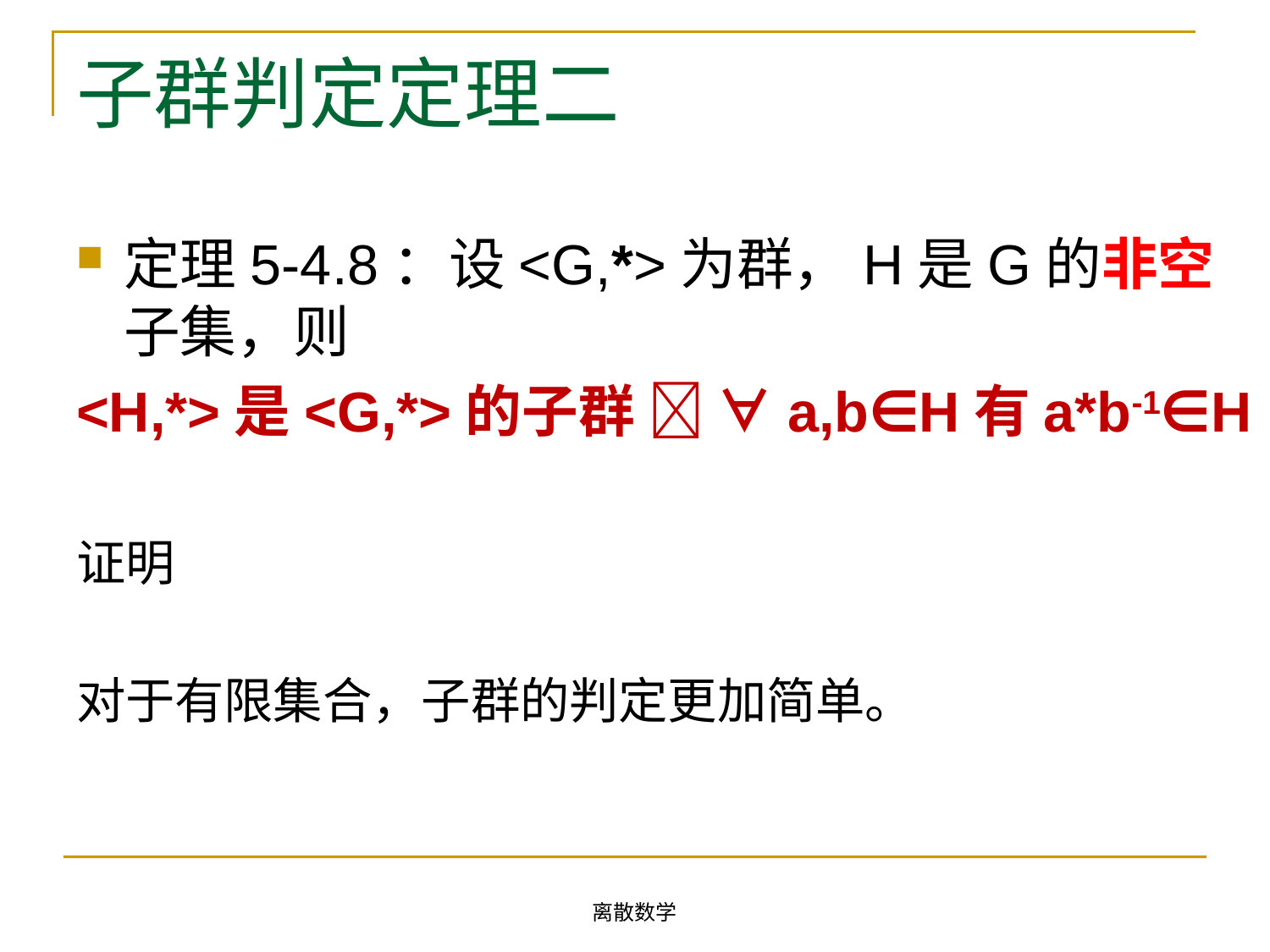

# 子群判定定理二
定理5-4.8：设<G,*>为群，H是G的非空子集，则
<H,*>是<G,*>的子群 ⇔ ∀a,b∈H有a*b-1∈H

证明

对于有限集合，子群的判定更加简单。

5
离散数学